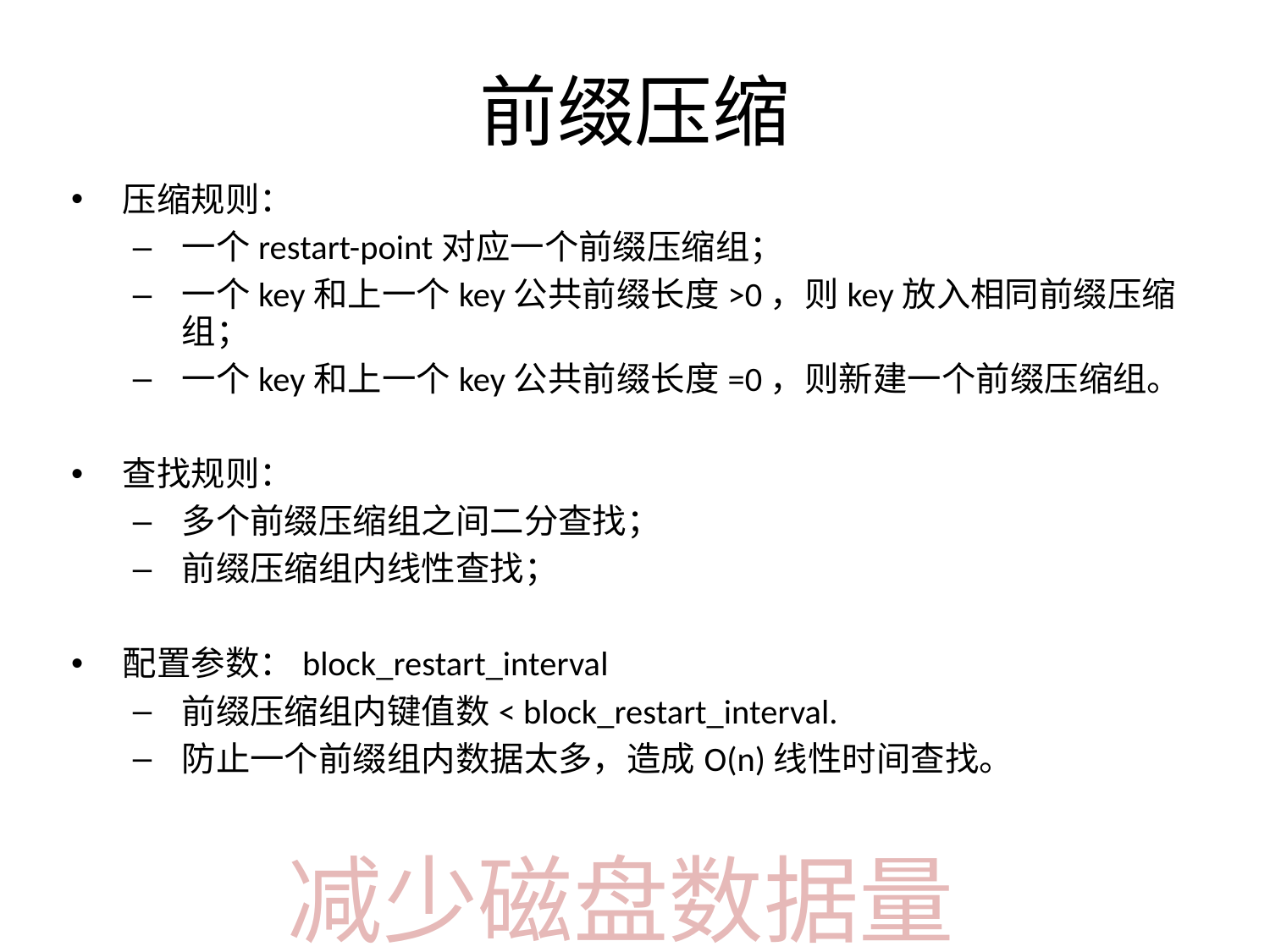

# 前缀压缩
压缩规则：
一个restart-point对应一个前缀压缩组；
一个key和上一个key公共前缀长度>0，则key放入相同前缀压缩组；
一个key和上一个key公共前缀长度=0，则新建一个前缀压缩组。

查找规则：
多个前缀压缩组之间二分查找；
前缀压缩组内线性查找；

配置参数：block_restart_interval
前缀压缩组内键值数< block_restart_interval.
防止一个前缀组内数据太多，造成O(n)线性时间查找。
减少磁盘数据量